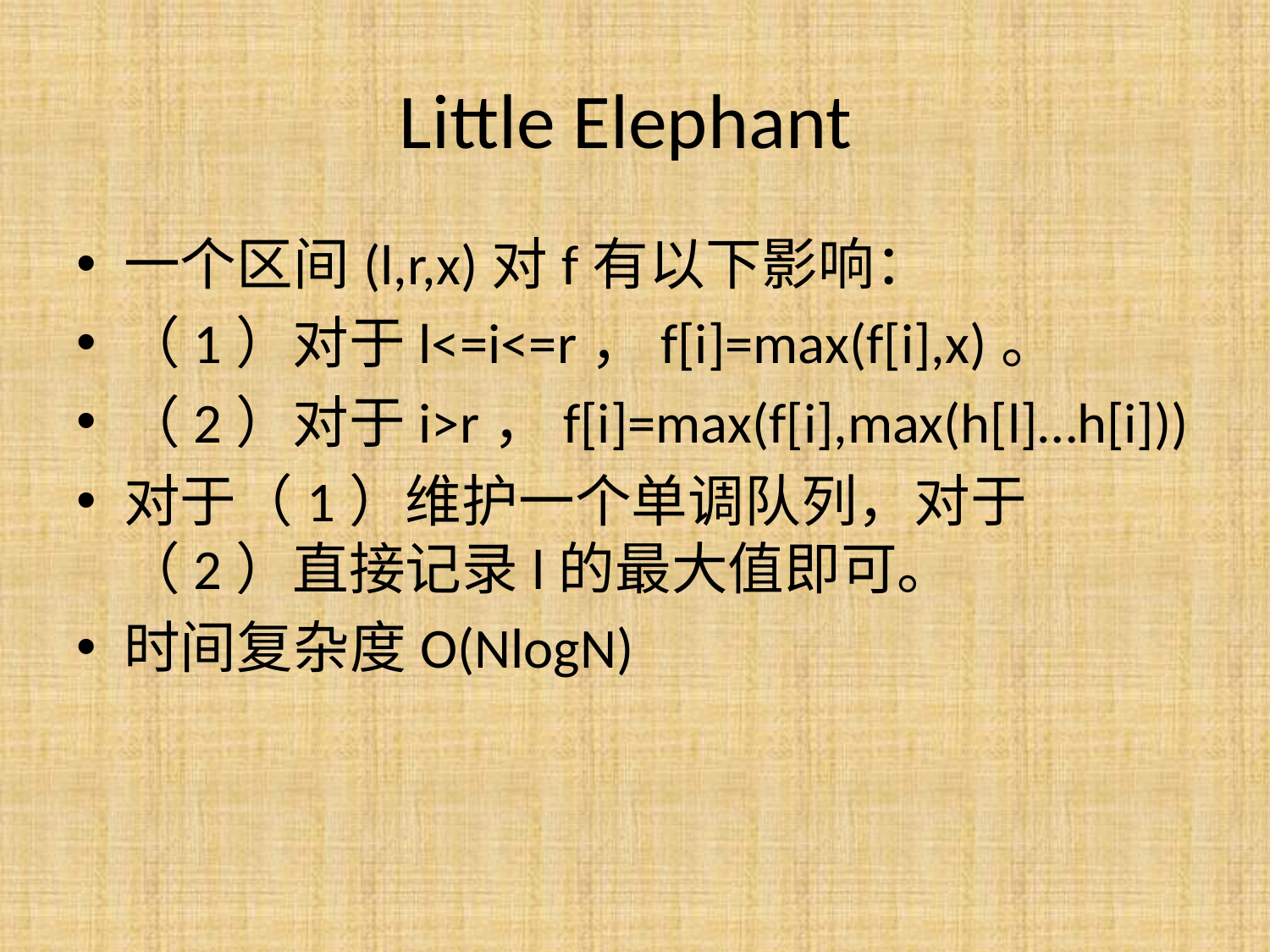

# Little Elephant
一个区间(l,r,x)对f有以下影响：
（1）对于l<=i<=r，f[i]=max(f[i],x)。
（2）对于i>r，f[i]=max(f[i],max(h[l]…h[i]))
对于（1）维护一个单调队列，对于（2）直接记录l的最大值即可。
时间复杂度O(NlogN)